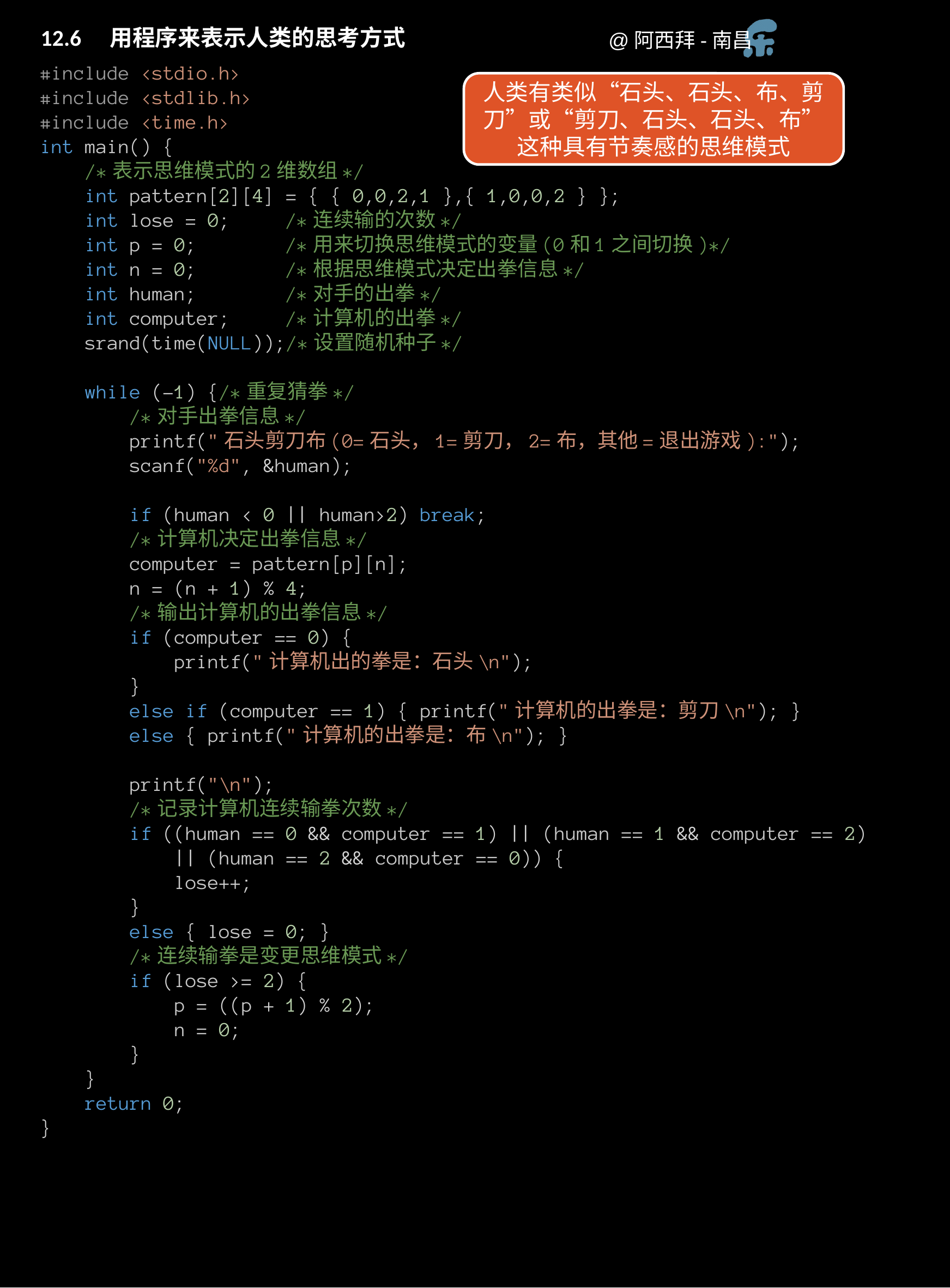

12.6　用程序来表示人类的思考方式
#include <stdio.h>
#include <stdlib.h>
#include <time.h>
int main() {
    /*表示思维模式的2维数组*/
    int pattern[2][4] = { { 0,0,2,1 },{ 1,0,0,2 } };
    int lose = 0;	/*连续输的次数*/
    int p = 0;		/*用来切换思维模式的变量(0和1之间切换)*/
    int n = 0;		/*根据思维模式决定出拳信息*/
    int human;		/*对手的出拳*/
    int computer;	/*计算机的出拳*/
    srand(time(NULL));/*设置随机种子*/
    while (-1) {/*重复猜拳*/
        /*对手出拳信息*/
        printf("石头剪刀布(0=石头，1=剪刀，2=布，其他=退出游戏):");
        scanf("%d", &human);
        if (human < 0 || human>2) break;
        /*计算机决定出拳信息*/
        computer = pattern[p][n];
        n = (n + 1) % 4;
        /*输出计算机的出拳信息*/
        if (computer == 0) {
            printf("计算机出的拳是：石头\n");
        }
        else if (computer == 1) { printf("计算机的出拳是：剪刀\n"); }
        else { printf("计算机的出拳是：布\n"); }
        printf("\n");
        /*记录计算机连续输拳次数*/
        if ((human == 0 && computer == 1) || (human == 1 && computer == 2)
            || (human == 2 && computer == 0)) {
            lose++;
        }
        else { lose = 0; }
        /*连续输拳是变更思维模式*/
        if (lose >= 2) {
            p = ((p + 1) % 2);
            n = 0;
        }
    }
    return 0;
}
人类有类似“石头、石头、布、剪刀”或“剪刀、石头、石头、布”这种具有节奏感的思维模式